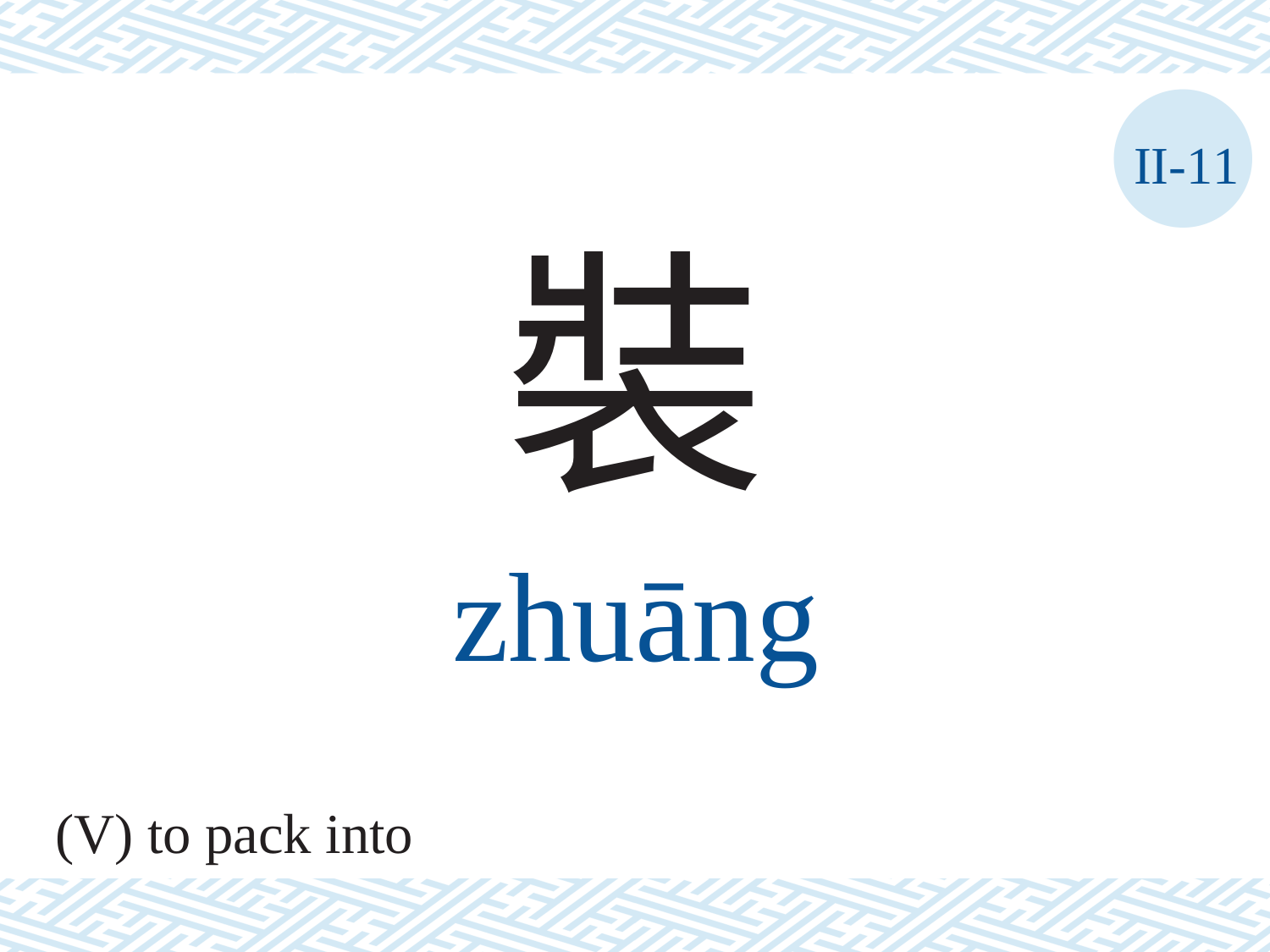

II-11
裝
zhuāng
(V) to pack into